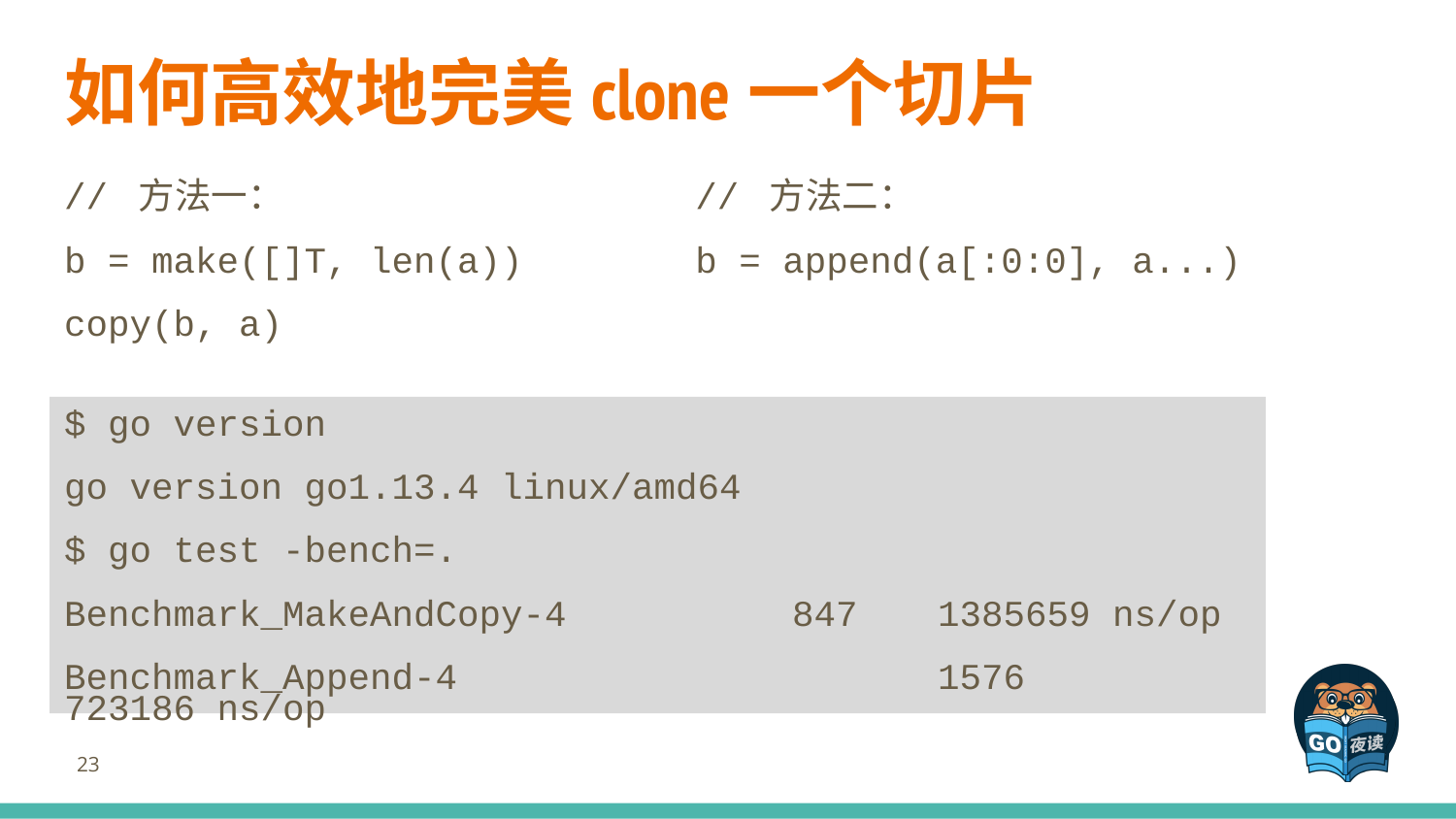

# 如何高效地完美clone一个切片
// 方法一：
b = make([]T, len(a))
copy(b, a)

// 方法二：
b = append(a[:0:0], a...)

$ go version
go version go1.13.4 linux/amd64
$ go test -bench=.
Benchmark_MakeAndCopy-4  	  	847   	1385659 ns/op
Benchmark_Append-4   		 	1576    	723186 ns/op
23